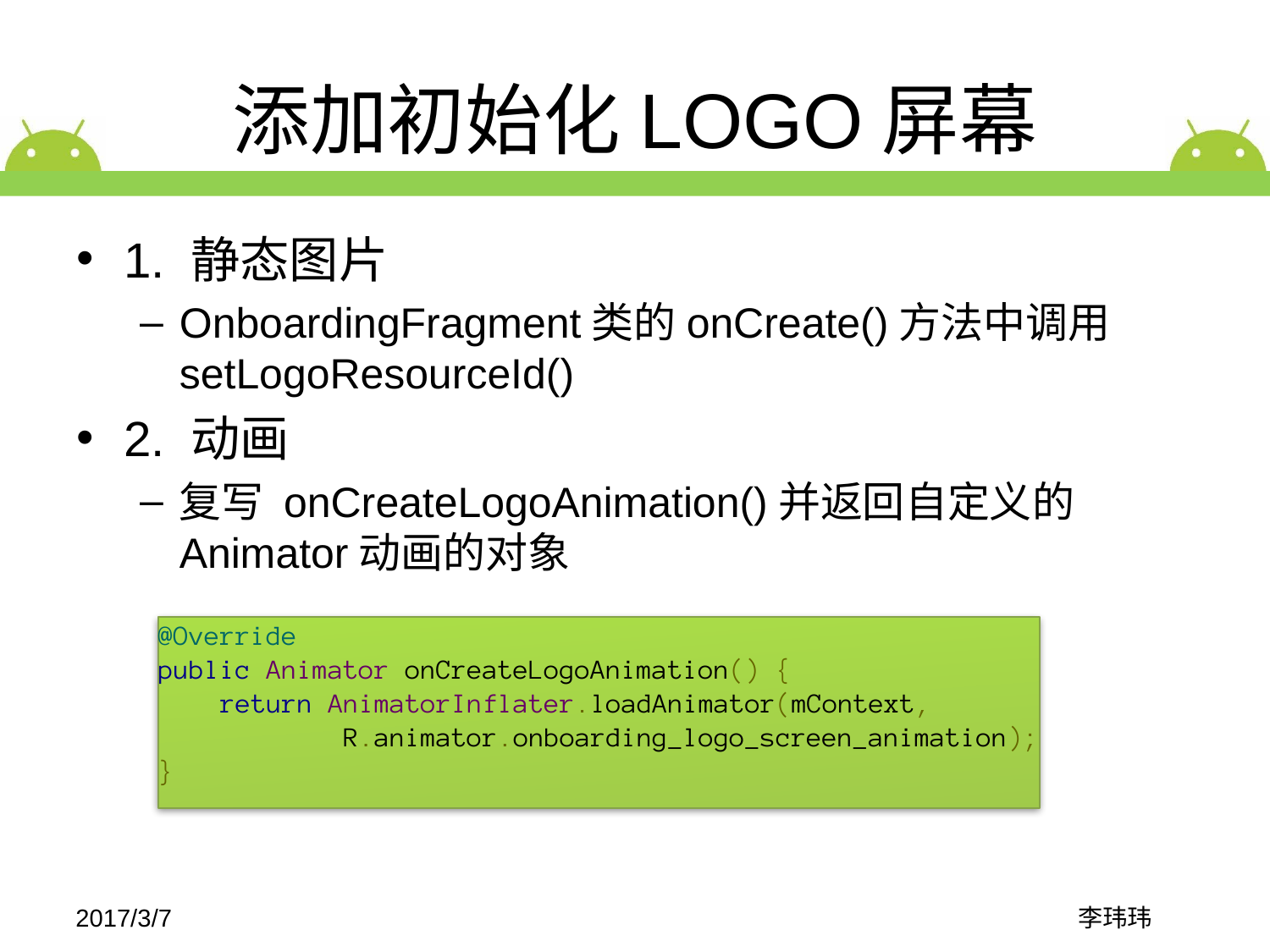

# 添加初始化LOGO屏幕
1. 静态图片
OnboardingFragment类的onCreate()方法中调用 setLogoResourceId()
2. 动画
复写 onCreateLogoAnimation()并返回自定义的Animator动画的对象

@Override
public Animator onCreateLogoAnimation() {
    return AnimatorInflater.loadAnimator(mContext,
            R.animator.onboarding_logo_screen_animation);
}